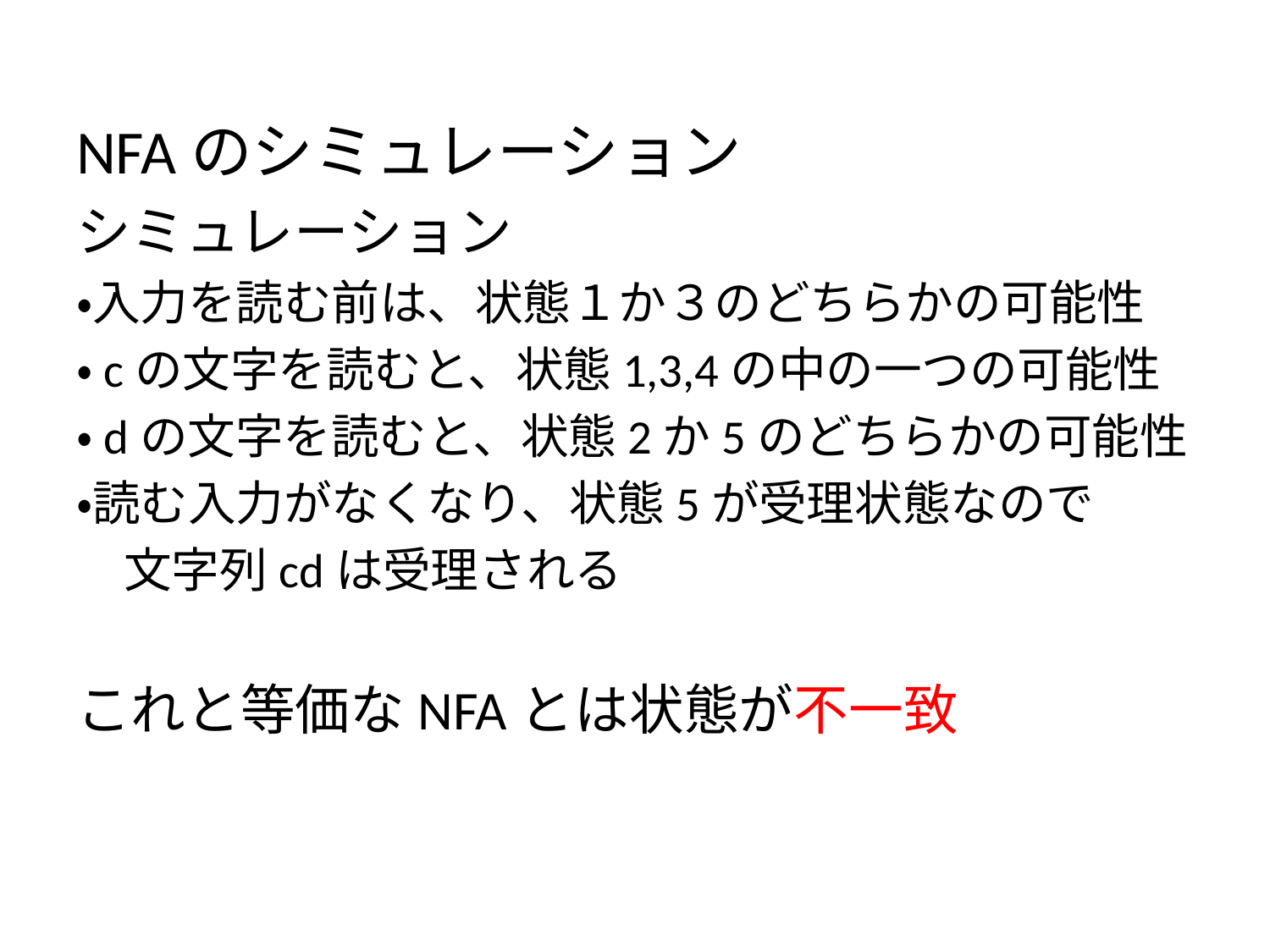

NFAのシミュレーション
シミュレーション
・入力を読む前は、状態１か３のどちらかの可能性
・cの文字を読むと、状態1,3,4の中の一つの可能性
・dの文字を読むと、状態2か5のどちらかの可能性
・読む入力がなくなり、状態5が受理状態なので
　文字列cdは受理される

これと等価なNFAとは状態が不一致